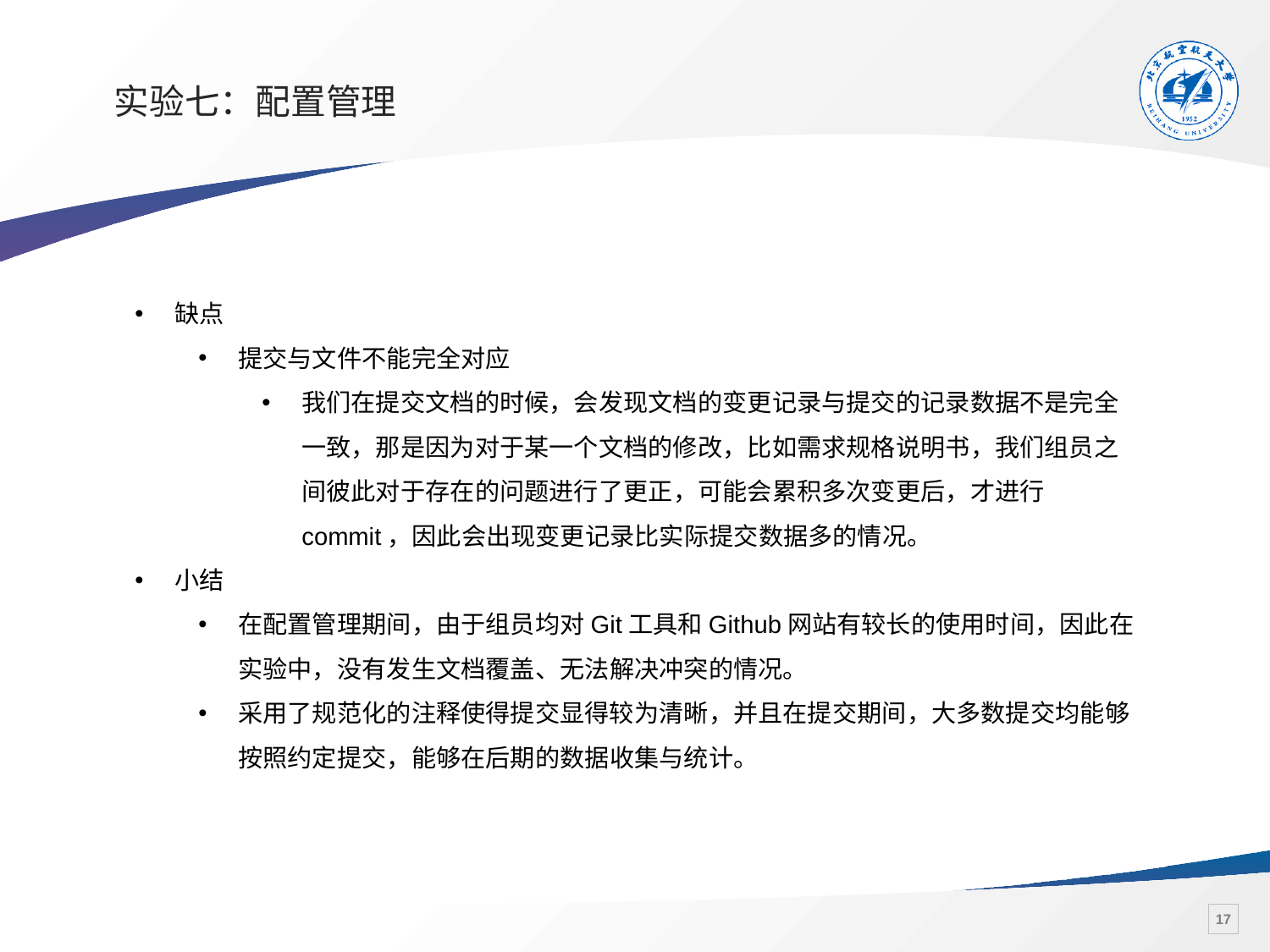

# 实验七：配置管理

缺点
提交与文件不能完全对应
我们在提交文档的时候，会发现文档的变更记录与提交的记录数据不是完全一致，那是因为对于某一个文档的修改，比如需求规格说明书，我们组员之间彼此对于存在的问题进行了更正，可能会累积多次变更后，才进行commit，因此会出现变更记录比实际提交数据多的情况。
小结
在配置管理期间，由于组员均对Git工具和Github网站有较长的使用时间，因此在实验中，没有发生文档覆盖、无法解决冲突的情况。
采用了规范化的注释使得提交显得较为清晰，并且在提交期间，大多数提交均能够按照约定提交，能够在后期的数据收集与统计。